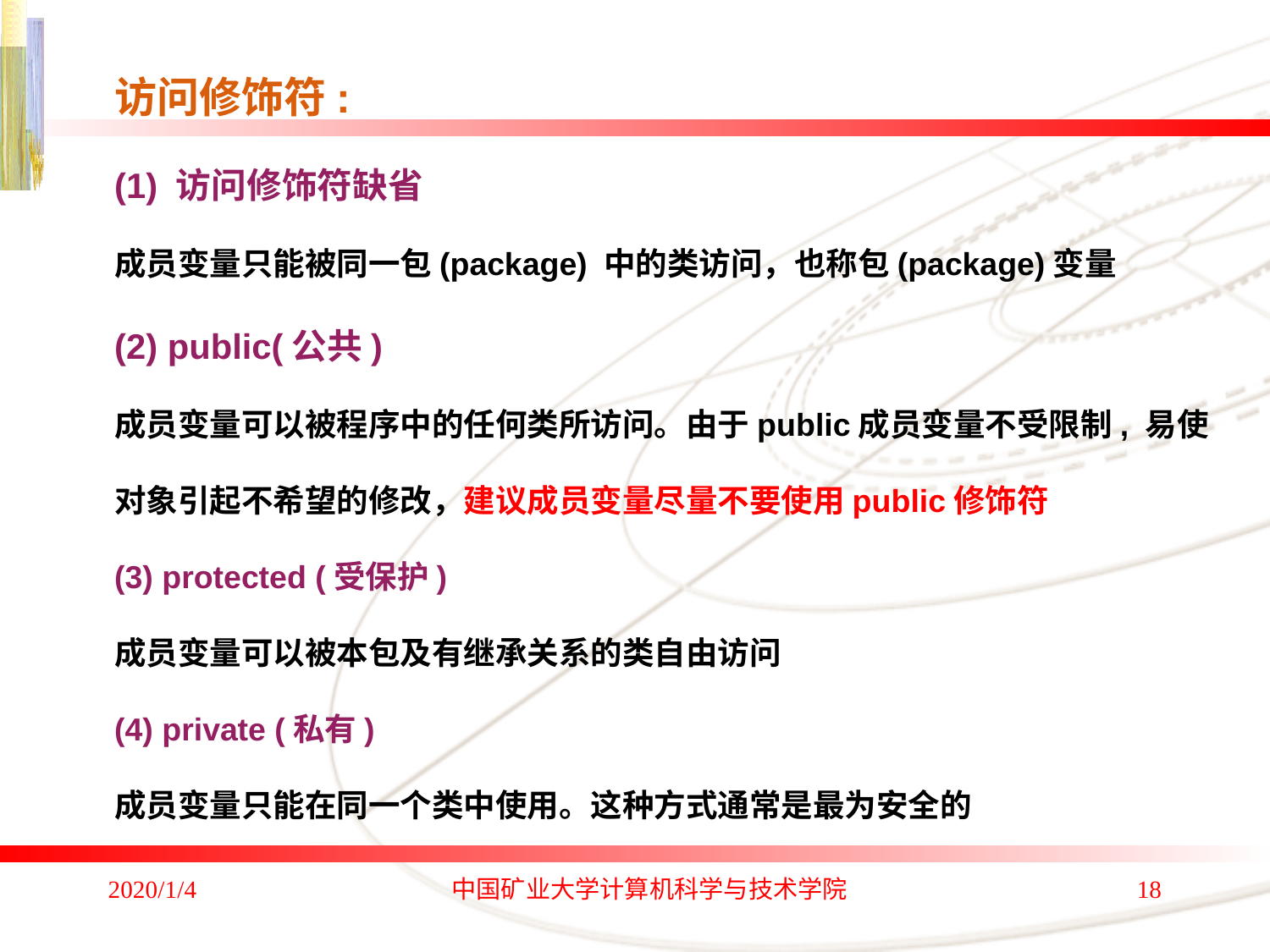

访问修饰符:
(1) 访问修饰符缺省
成员变量只能被同一包(package) 中的类访问，也称包(package)变量
(2) public(公共)
成员变量可以被程序中的任何类所访问。由于public成员变量不受限制, 易使对象引起不希望的修改，建议成员变量尽量不要使用public修饰符
(3) protected (受保护)
成员变量可以被本包及有继承关系的类自由访问
(4) private (私有)
成员变量只能在同一个类中使用。这种方式通常是最为安全的
2020/1/4
中国矿业大学计算机科学与技术学院
18